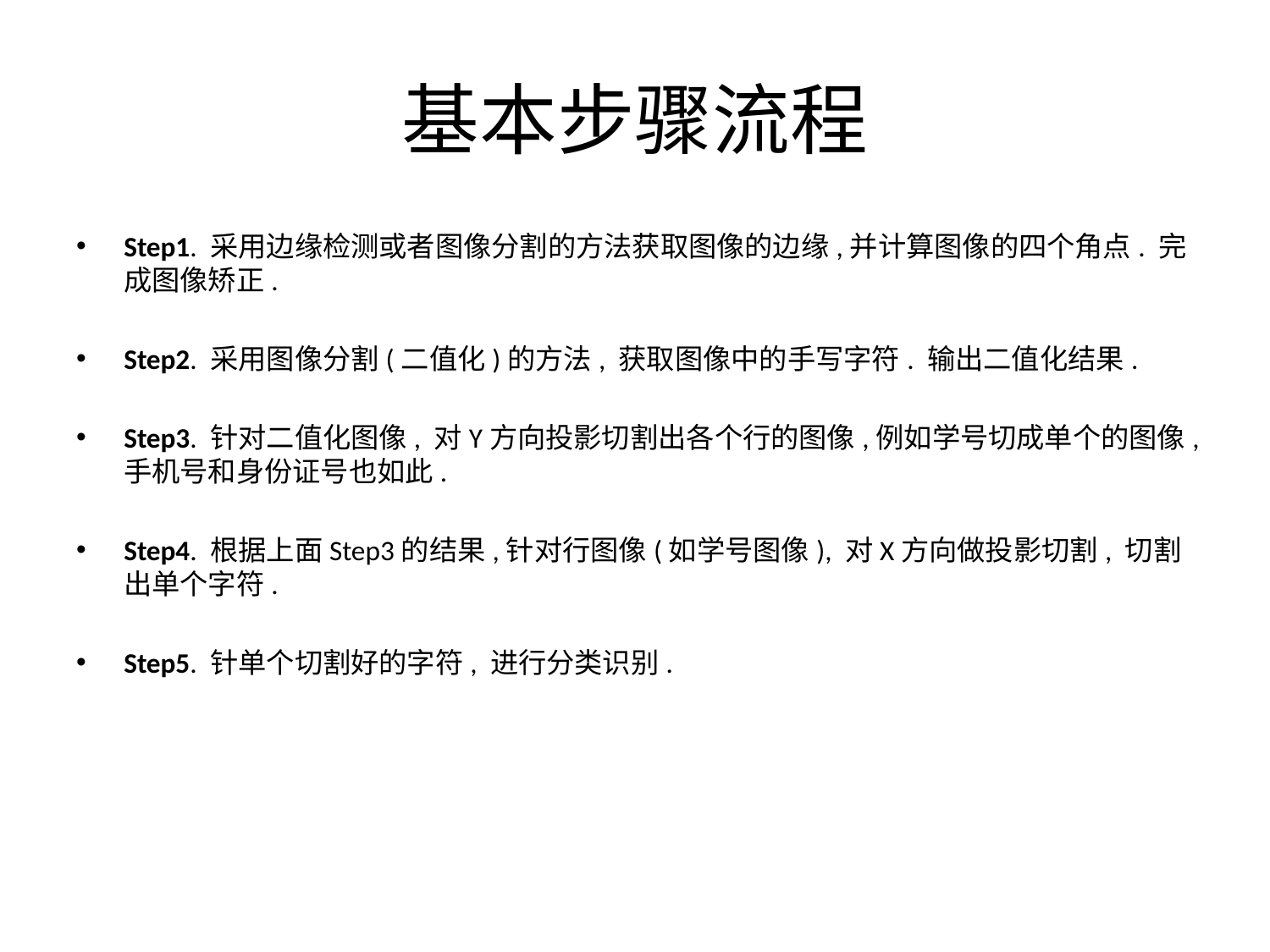

# 基本步骤流程
Step1. 采用边缘检测或者图像分割的方法获取图像的边缘,并计算图像的四个角点. 完成图像矫正.

Step2. 采用图像分割(二值化)的方法, 获取图像中的手写字符. 输出二值化结果.

Step3. 针对二值化图像, 对Y方向投影切割出各个行的图像,例如学号切成单个的图像,手机号和身份证号也如此.

Step4. 根据上面Step3的结果,针对行图像(如学号图像), 对X方向做投影切割, 切割出单个字符.

Step5. 针单个切割好的字符, 进行分类识别.